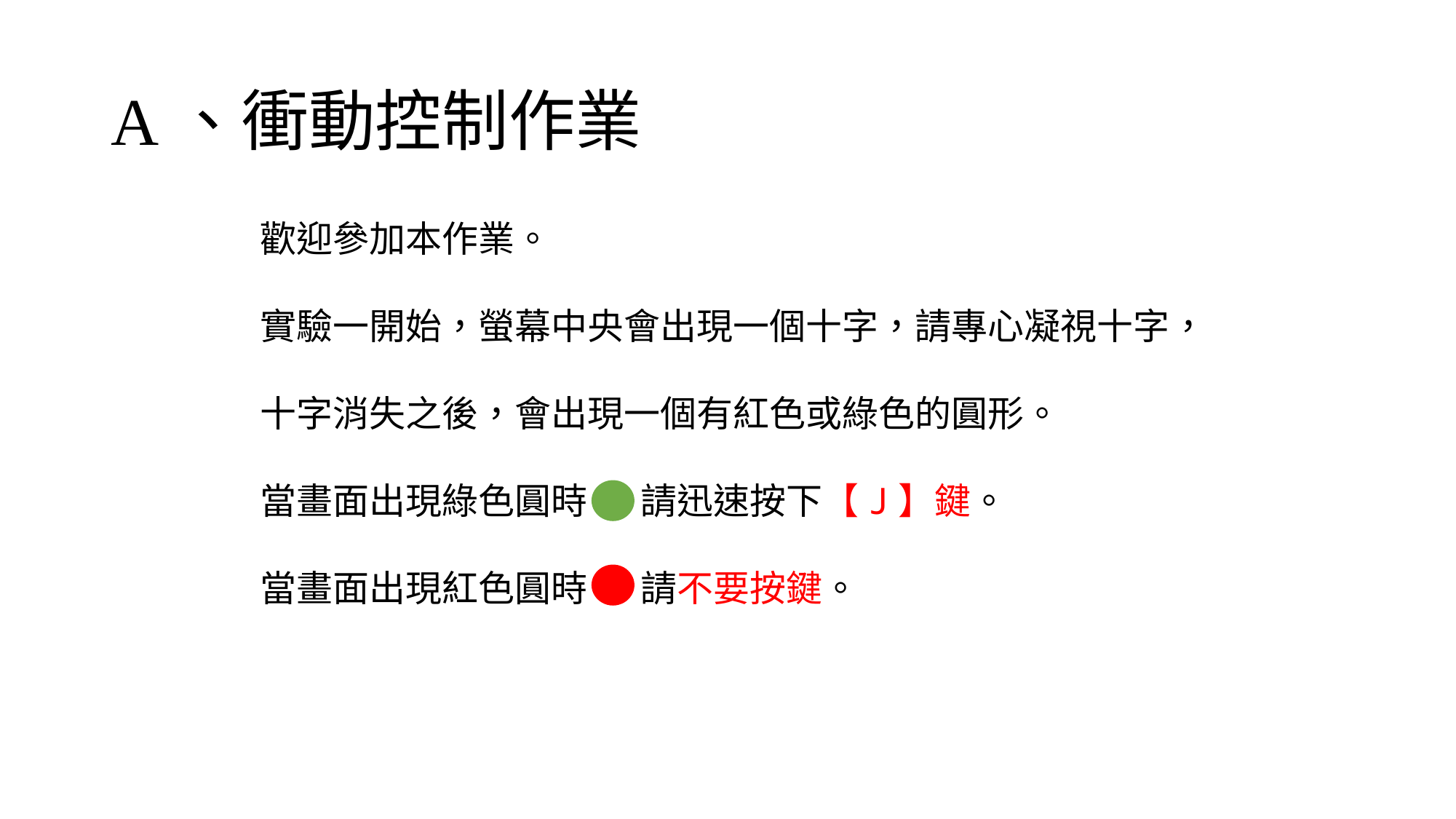

A、衝動控制作業
歡迎參加本作業。

實驗一開始，螢幕中央會出現一個十字，請專心凝視十字，

十字消失之後，會出現一個有紅色或綠色的圓形。

當畫面出現綠色圓時  ，請迅速按下【J】鍵。

當畫面出現紅色圓時  ，請不要按鍵。